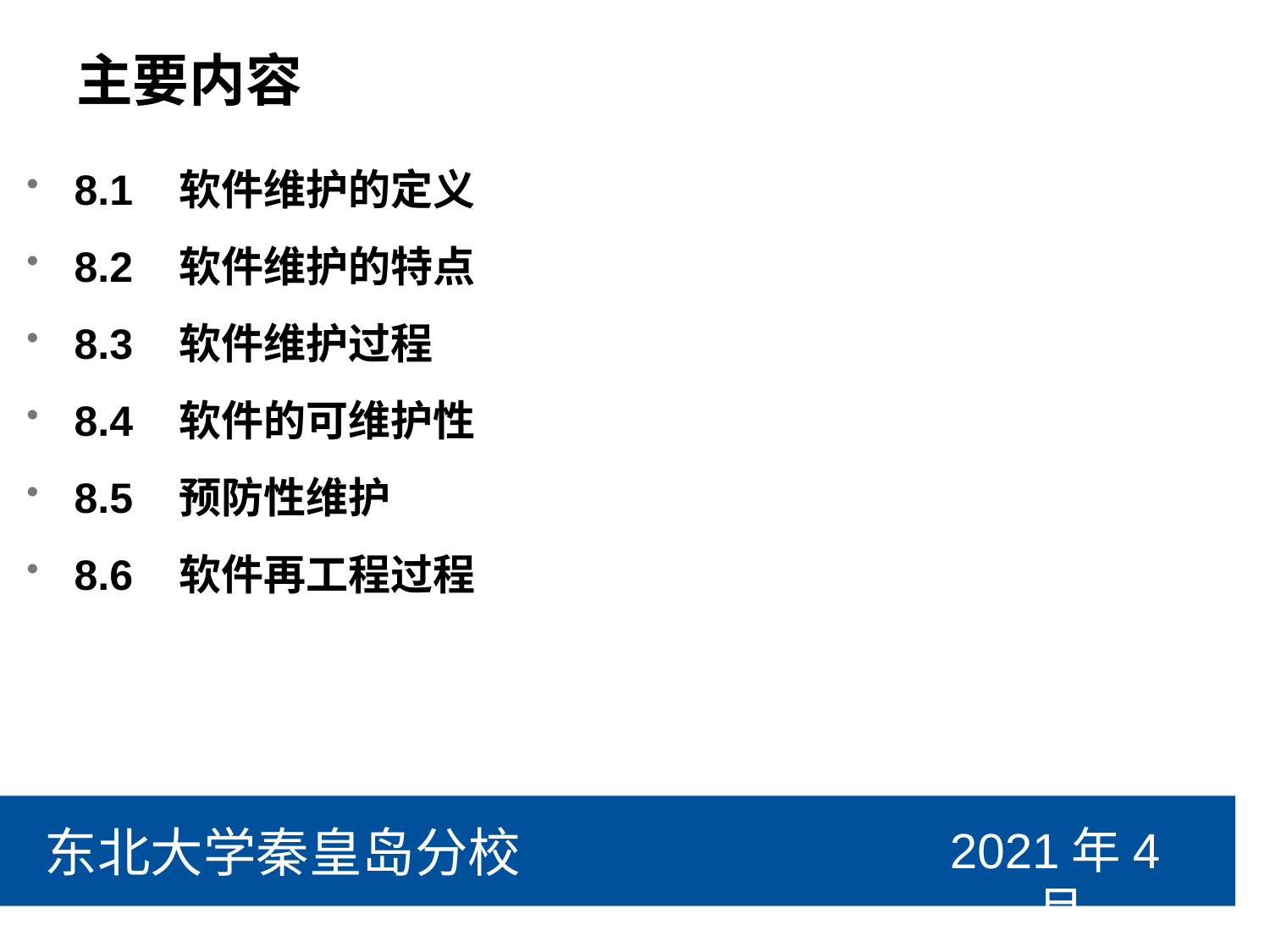

# 主要内容
8.1   软件维护的定义
8.2   软件维护的特点
8.3   软件维护过程
8.4   软件的可维护性
8.5   预防性维护
8.6   软件再工程过程